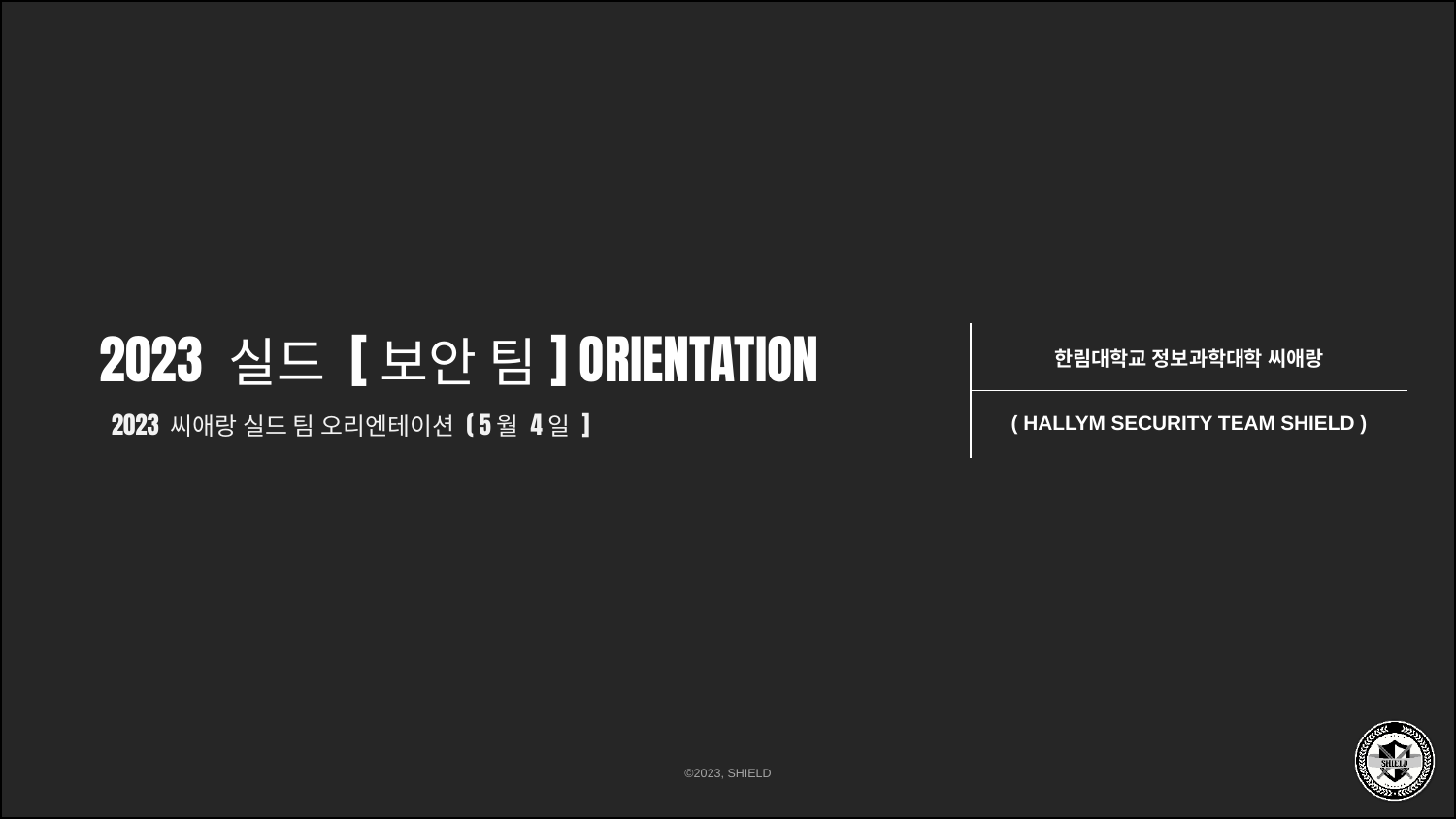

# 2023 실드 [보안 팀] ORIENTATION
2023 씨애랑 실드 팀 오리엔테이션 ( 5월 4일 ]